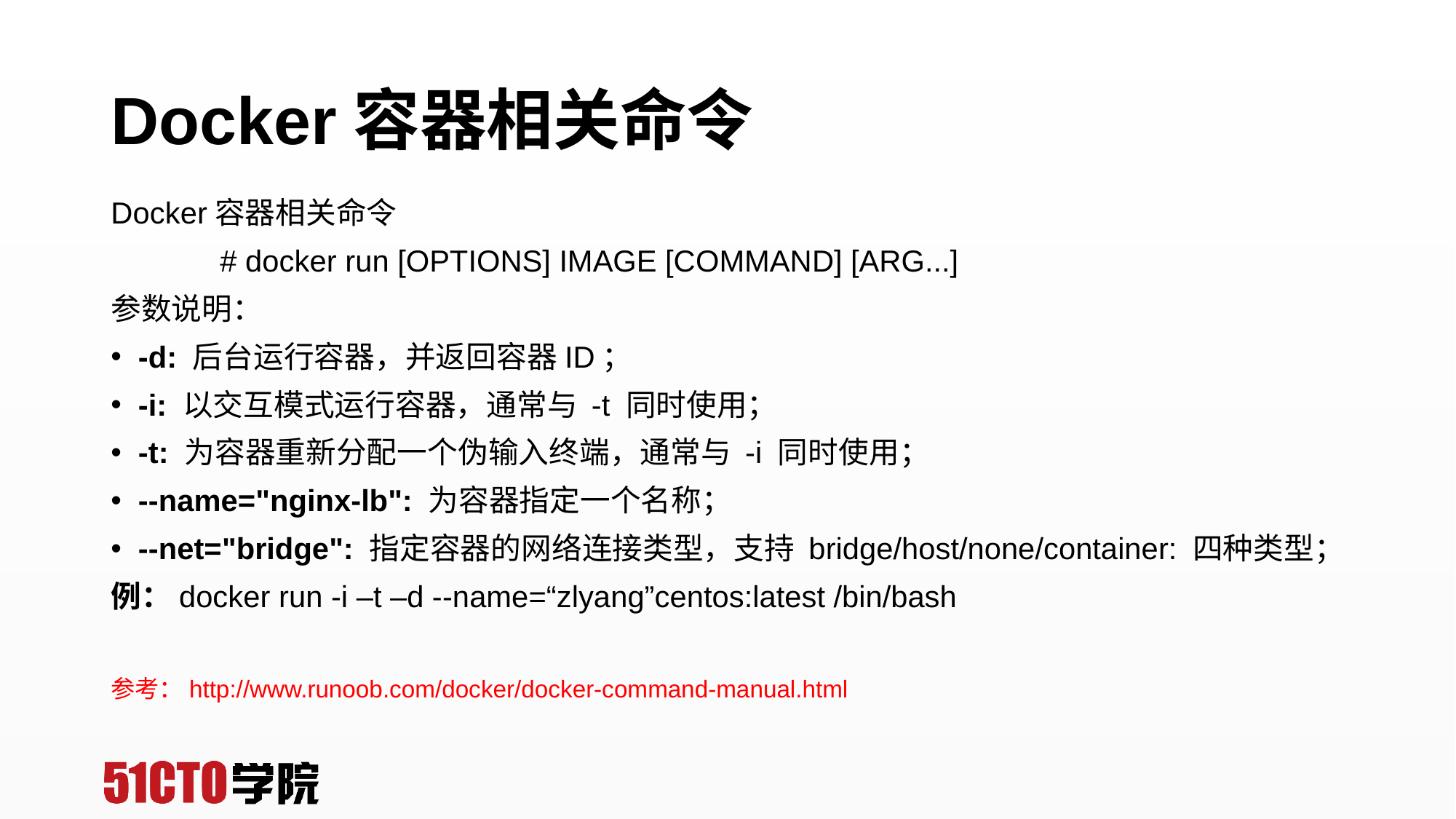

# Docker容器相关命令
Docker容器相关命令
	# docker run [OPTIONS] IMAGE [COMMAND] [ARG...]
参数说明：
-d: 后台运行容器，并返回容器ID；
-i: 以交互模式运行容器，通常与 -t 同时使用；
-t: 为容器重新分配一个伪输入终端，通常与 -i 同时使用；
--name="nginx-lb": 为容器指定一个名称；
--net="bridge": 指定容器的网络连接类型，支持 bridge/host/none/container: 四种类型；
例：docker run -i –t –d --name=“zlyang”centos:latest /bin/bash

参考：http://www.runoob.com/docker/docker-command-manual.html